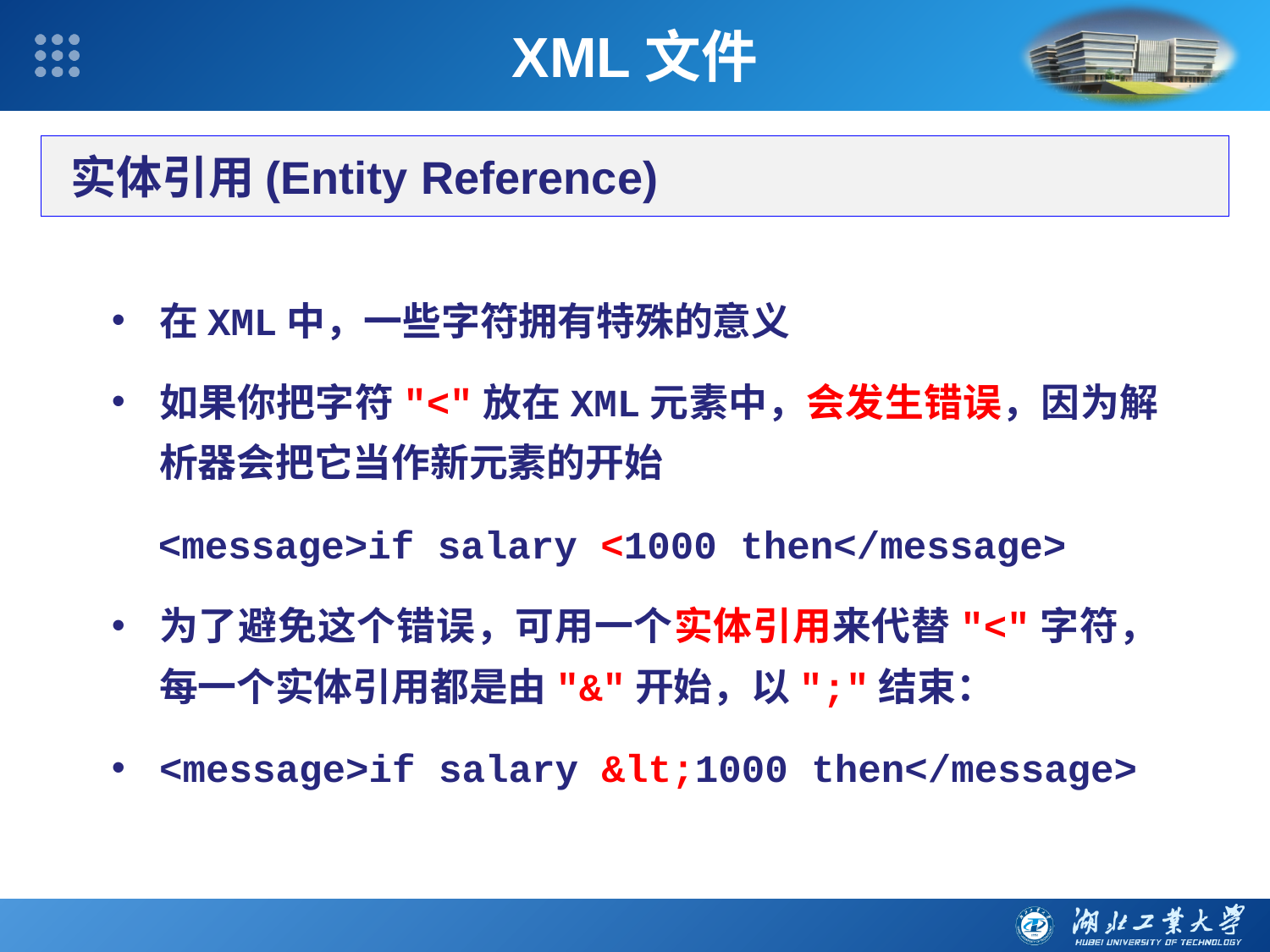

XML文件
实体引用(Entity Reference)
在XML中，一些字符拥有特殊的意义
如果你把字符"<"放在XML元素中，会发生错误，因为解析器会把它当作新元素的开始
  <message>if salary <1000 then</message>
为了避免这个错误，可用一个实体引用来代替"<"字符，每一个实体引用都是由"&"开始，以";"结束：
<message>if salary &lt;1000 then</message>